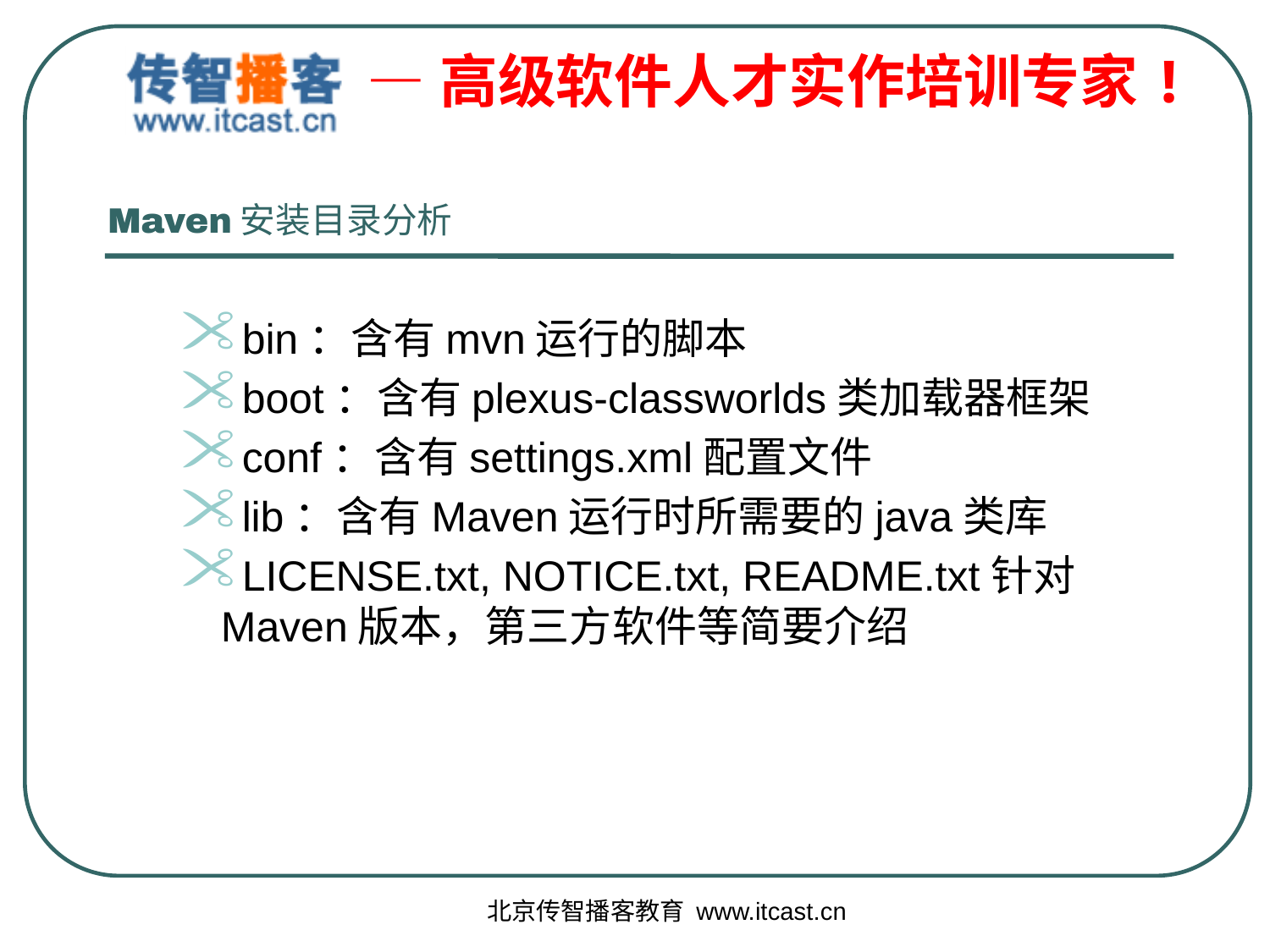

Maven安装目录分析

bin：含有mvn运行的脚本
boot：含有plexus-classworlds类加载器框架
conf：含有settings.xml配置文件
lib：含有Maven运行时所需要的java类库
LICENSE.txt, NOTICE.txt, README.txt针对Maven版本，第三方软件等简要介绍
北京传智播客教育 www.itcast.cn